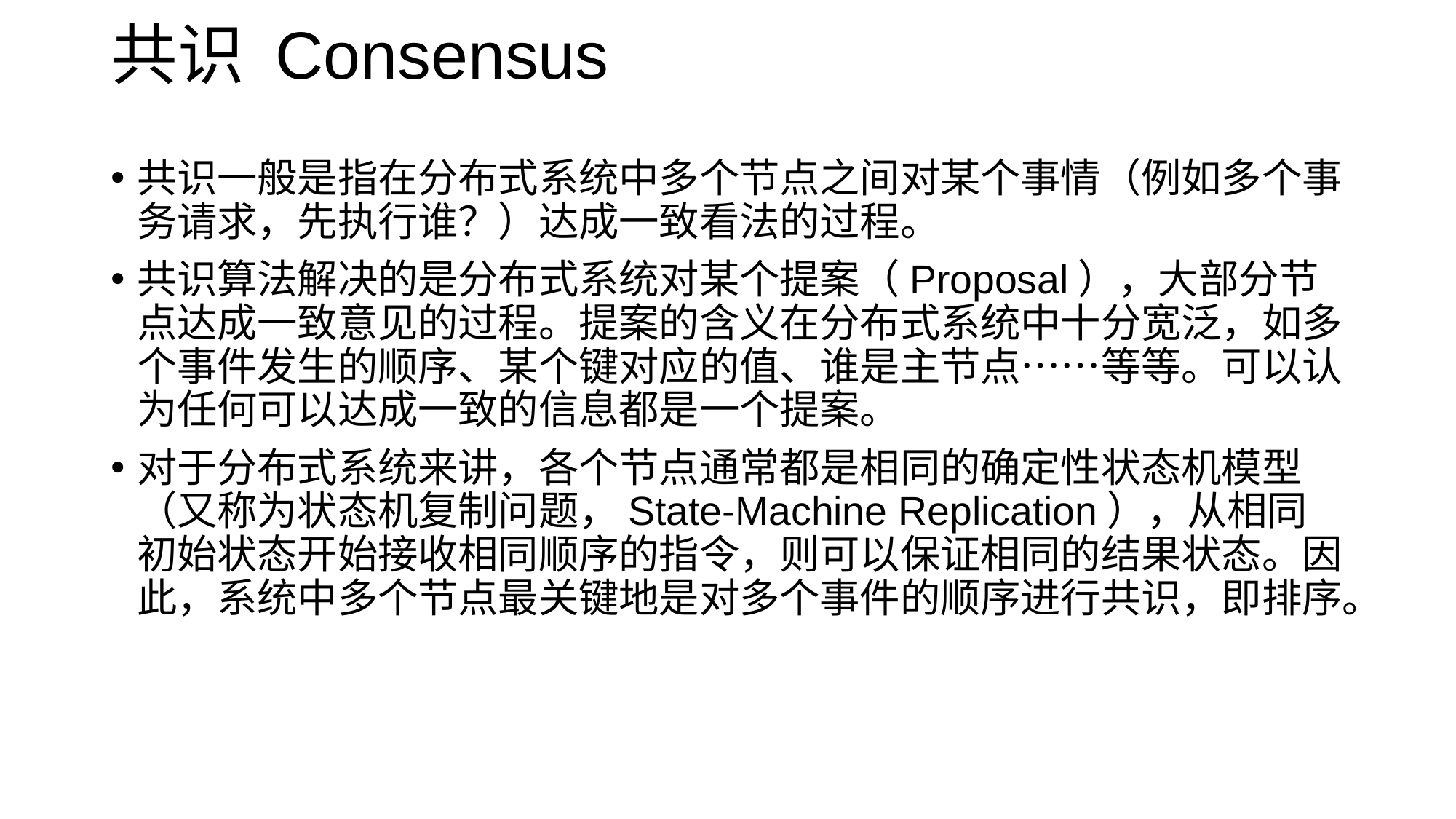

# 共识 Consensus
共识一般是指在分布式系统中多个节点之间对某个事情（例如多个事务请求，先执行谁？）达成一致看法的过程。
共识算法解决的是分布式系统对某个提案（Proposal），大部分节点达成一致意见的过程。提案的含义在分布式系统中十分宽泛，如多个事件发生的顺序、某个键对应的值、谁是主节点……等等。可以认为任何可以达成一致的信息都是一个提案。
对于分布式系统来讲，各个节点通常都是相同的确定性状态机模型（又称为状态机复制问题，State-Machine Replication），从相同初始状态开始接收相同顺序的指令，则可以保证相同的结果状态。因此，系统中多个节点最关键地是对多个事件的顺序进行共识，即排序。